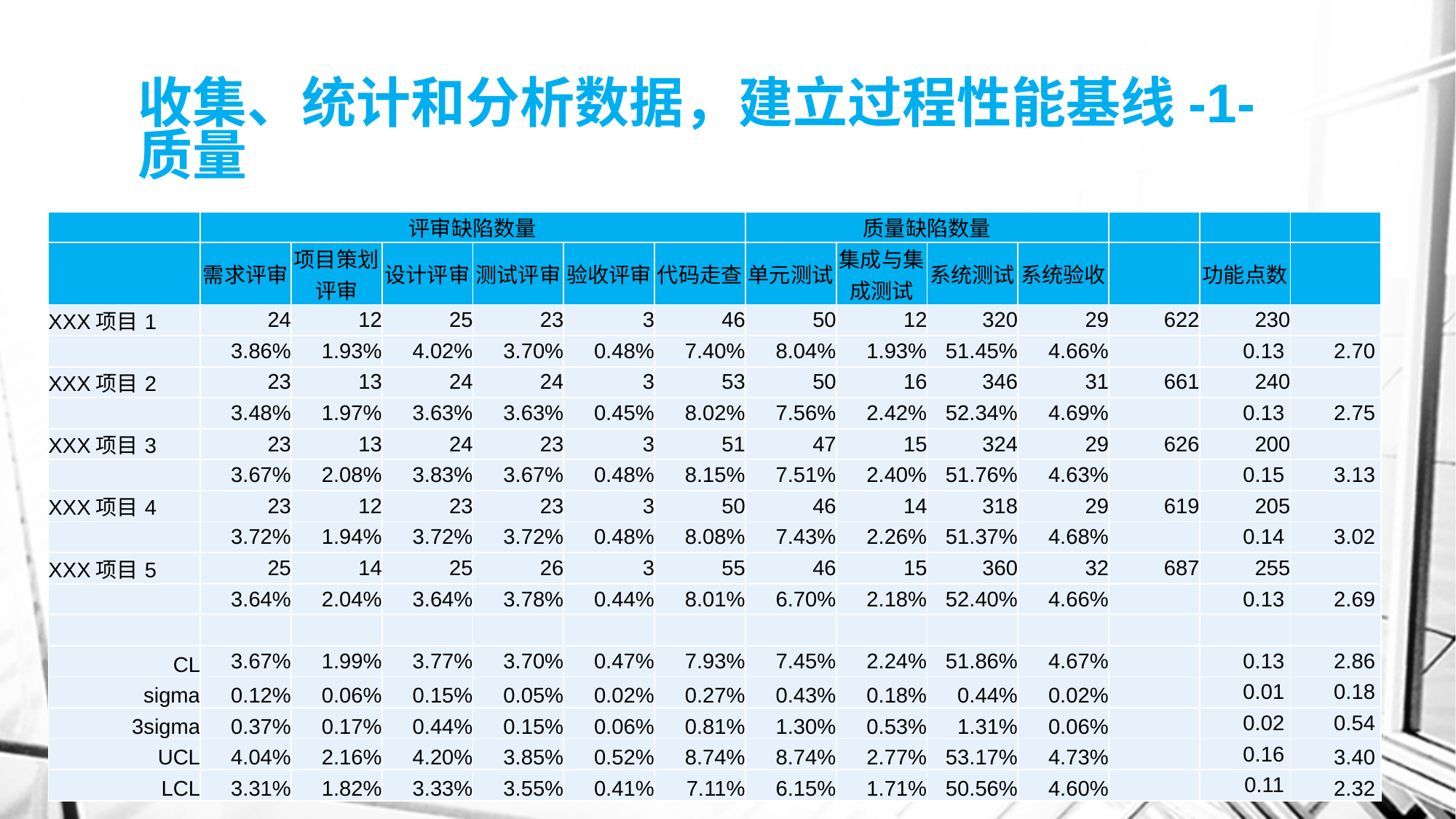

# 收集、统计和分析数据，建立过程性能基线-1-质量
|  | 评审缺陷数量 |  |  |  |  |  | 质量缺陷数量 |  |  |  |  |  |  |
| --- | --- | --- | --- | --- | --- | --- | --- | --- | --- | --- | --- | --- | --- |
|  | 需求评审 | 项目策划评审 | 设计评审 | 测试评审 | 验收评审 | 代码走查 | 单元测试 | 集成与集成测试 | 系统测试 | 系统验收 |  | 功能点数 |  |
| XXX项目1 | 24 | 12 | 25 | 23 | 3 | 46 | 50 | 12 | 320 | 29 | 622 | 230 |  |
|  | 3.86% | 1.93% | 4.02% | 3.70% | 0.48% | 7.40% | 8.04% | 1.93% | 51.45% | 4.66% |  | 0.13 | 2.70 |
| XXX项目2 | 23 | 13 | 24 | 24 | 3 | 53 | 50 | 16 | 346 | 31 | 661 | 240 |  |
|  | 3.48% | 1.97% | 3.63% | 3.63% | 0.45% | 8.02% | 7.56% | 2.42% | 52.34% | 4.69% |  | 0.13 | 2.75 |
| XXX项目3 | 23 | 13 | 24 | 23 | 3 | 51 | 47 | 15 | 324 | 29 | 626 | 200 |  |
|  | 3.67% | 2.08% | 3.83% | 3.67% | 0.48% | 8.15% | 7.51% | 2.40% | 51.76% | 4.63% |  | 0.15 | 3.13 |
| XXX项目4 | 23 | 12 | 23 | 23 | 3 | 50 | 46 | 14 | 318 | 29 | 619 | 205 |  |
|  | 3.72% | 1.94% | 3.72% | 3.72% | 0.48% | 8.08% | 7.43% | 2.26% | 51.37% | 4.68% |  | 0.14 | 3.02 |
| XXX项目5 | 25 | 14 | 25 | 26 | 3 | 55 | 46 | 15 | 360 | 32 | 687 | 255 |  |
|  | 3.64% | 2.04% | 3.64% | 3.78% | 0.44% | 8.01% | 6.70% | 2.18% | 52.40% | 4.66% |  | 0.13 | 2.69 |
|  |  |  |  |  |  |  |  |  |  |  |  |  |  |
| CL | 3.67% | 1.99% | 3.77% | 3.70% | 0.47% | 7.93% | 7.45% | 2.24% | 51.86% | 4.67% |  | 0.13 | 2.86 |
| sigma | 0.12% | 0.06% | 0.15% | 0.05% | 0.02% | 0.27% | 0.43% | 0.18% | 0.44% | 0.02% |  | 0.01 | 0.18 |
| 3sigma | 0.37% | 0.17% | 0.44% | 0.15% | 0.06% | 0.81% | 1.30% | 0.53% | 1.31% | 0.06% |  | 0.02 | 0.54 |
| UCL | 4.04% | 2.16% | 4.20% | 3.85% | 0.52% | 8.74% | 8.74% | 2.77% | 53.17% | 4.73% |  | 0.16 | 3.40 |
| LCL | 3.31% | 1.82% | 3.33% | 3.55% | 0.41% | 7.11% | 6.15% | 1.71% | 50.56% | 4.60% |  | 0.11 | 2.32 |
17